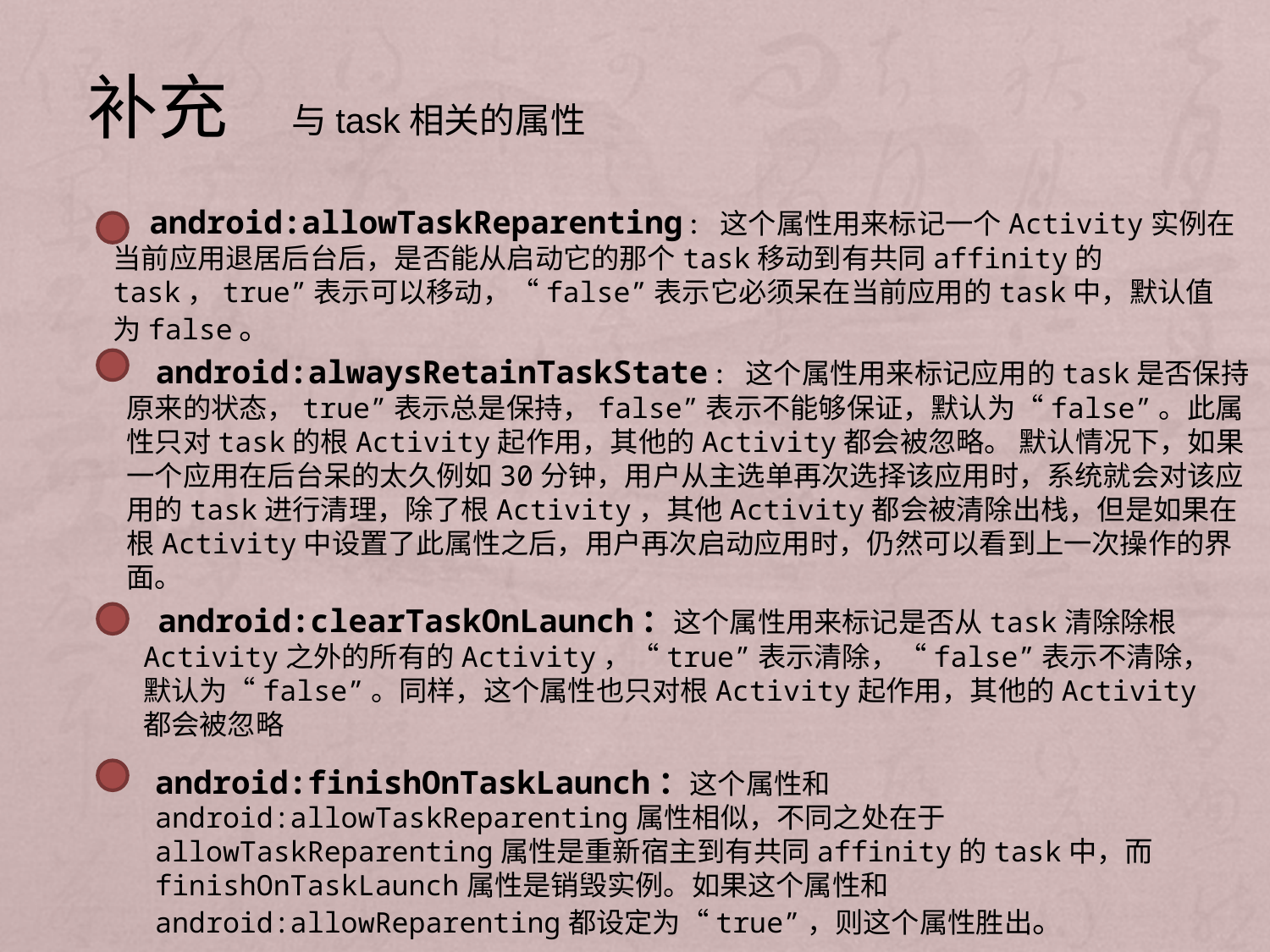

补充    与task相关的属性
     android:allowTaskReparenting :  这个属性用来标记一个Activity实例在当前应用退居后台后，是否能从启动它的那个task移动到有共同affinity的task，true”表示可以移动，“false”表示它必须呆在当前应用的task中，默认值为false。

    android:alwaysRetainTaskState :  这个属性用来标记应用的task是否保持原来的状态，true”表示总是保持，false”表示不能够保证，默认为“false”。此属性只对task的根Activity起作用，其他的Activity都会被忽略。 默认情况下，如果一个应用在后台呆的太久例如30分钟，用户从主选单再次选择该应用时，系统就会对该应用的task进行清理，除了根Activity，其他Activity都会被清除出栈，但是如果在根Activity中设置了此属性之后，用户再次启动应用时，仍然可以看到上一次操作的界面。

  android:clearTaskOnLaunch：这个属性用来标记是否从task清除除根Activity之外的所有的Activity，“true”表示清除，“false”表示不清除，默认为“false”。同样，这个属性也只对根Activity起作用，其他的Activity都会被忽略

android:finishOnTaskLaunch：这个属性和android:allowTaskReparenting属性相似，不同之处在于allowTaskReparenting属性是重新宿主到有共同affinity的task中，而finishOnTaskLaunch属性是销毁实例。如果这个属性和android:allowReparenting都设定为“true”，则这个属性胜出。